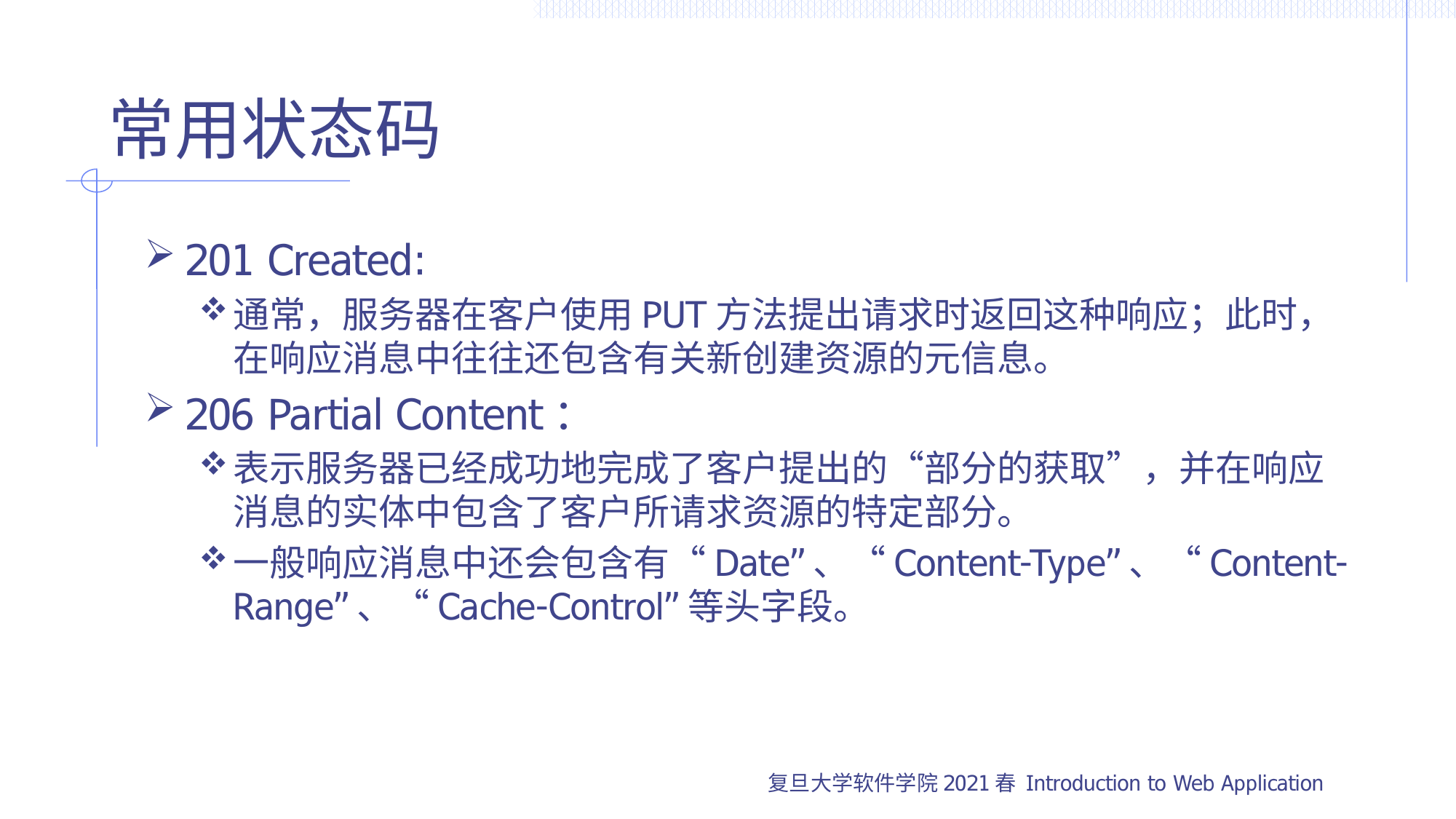

# 常用状态码
201 Created:
通常，服务器在客户使用PUT方法提出请求时返回这种响应；此时，在响应消息中往往还包含有关新创建资源的元信息。
206 Partial Content：
表示服务器已经成功地完成了客户提出的“部分的获取”，并在响应消息的实体中包含了客户所请求资源的特定部分。
一般响应消息中还会包含有“Date”、“Content-Type”、“Content-Range”、“Cache-Control”等头字段。